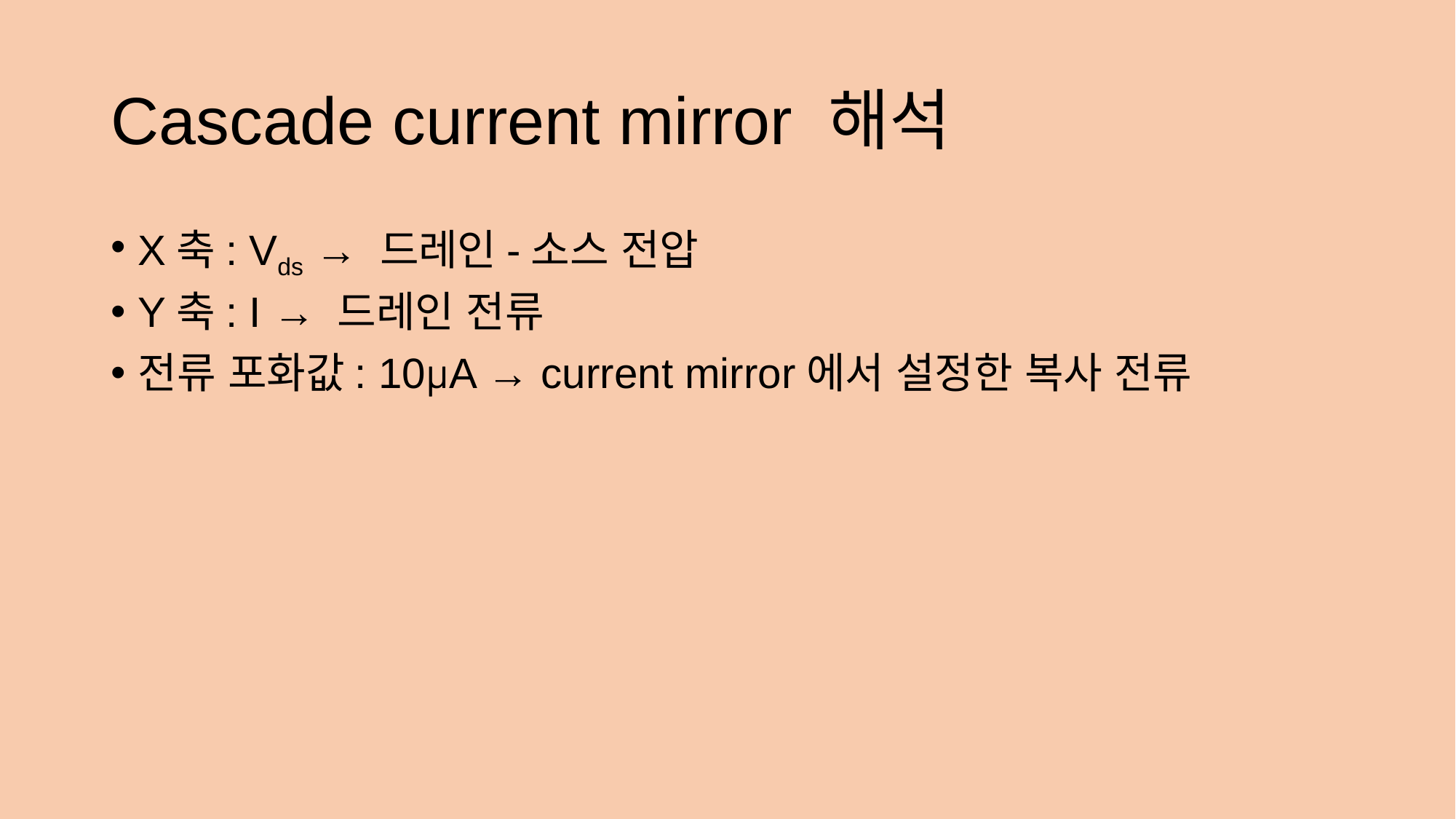

# Cascade current mirror 해석
X축: Vds → 드레인-소스 전압
Y축: I → 드레인 전류
전류 포화값: 10μA → current mirror에서 설정한 복사 전류